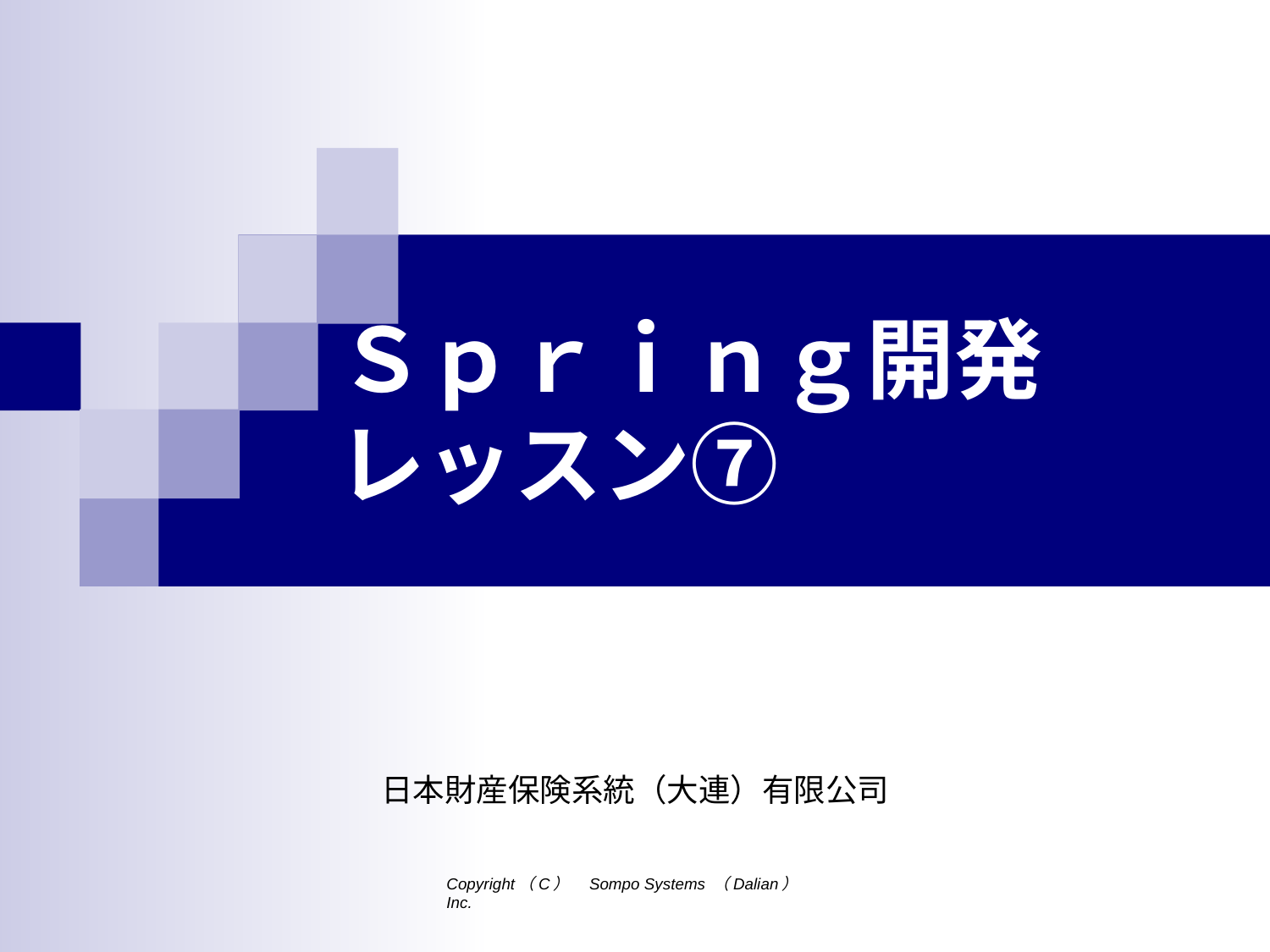

# Ｓｐｒｉｎｇ開発レッスン⑦

日本財産保険系統（大連）有限公司
Copyright（C）　Sompo Systems （Dalian） Inc.